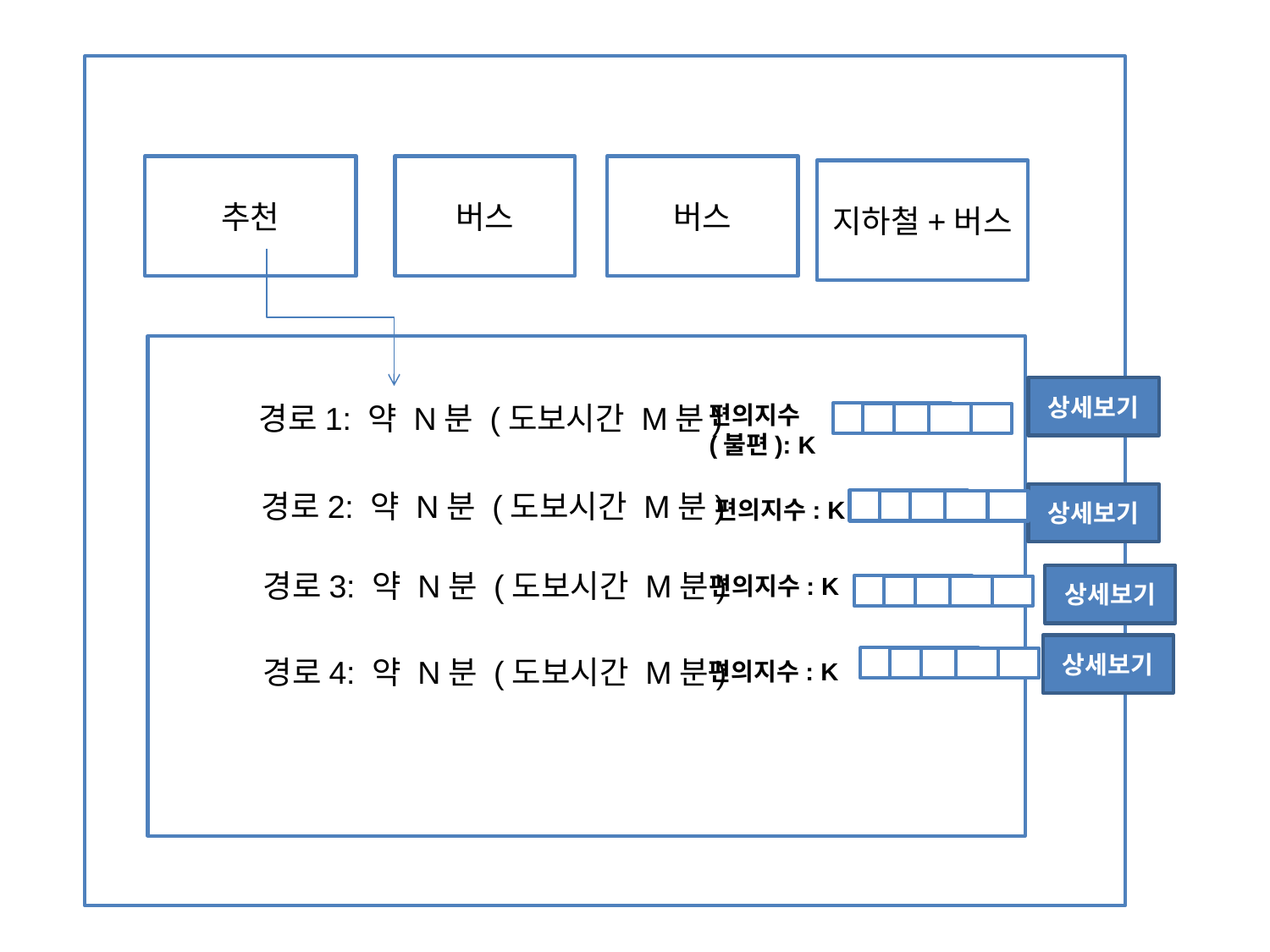

추천
버스
버스
지하철+버스

상세보기
경로1: 약 N분 (도보시간 M분)
편의지수
(불편): K

경로2: 약 N분 (도보시간 M분)
상세보기
편의지수: K

경로3: 약 N분 (도보시간 M분)
편의지수: K
상세보기

상세보기
경로4: 약 N분 (도보시간 M분)

편의지수: K